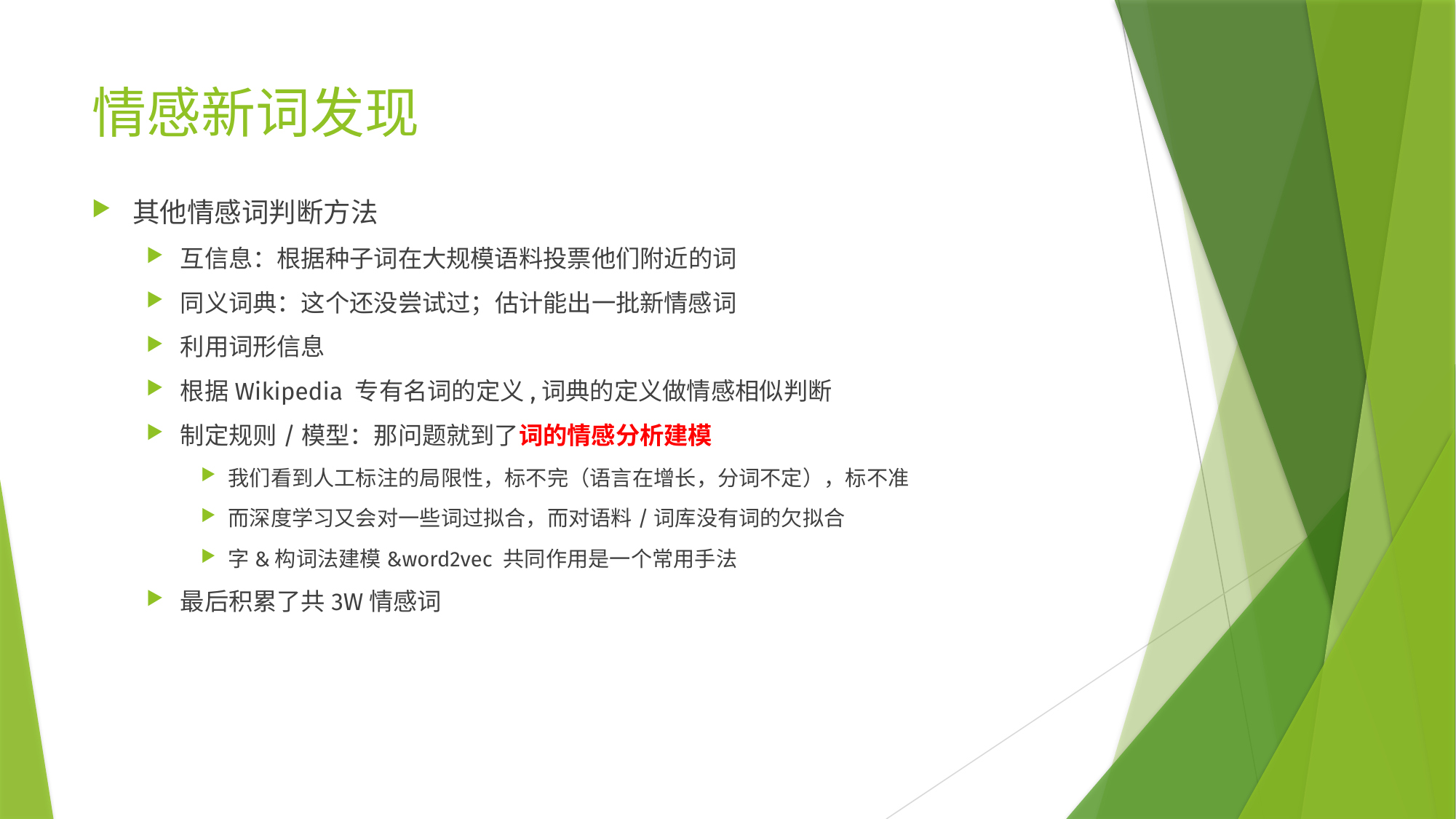

# 情感新词发现
其他情感词判断方法
互信息：根据种子词在大规模语料投票他们附近的词
同义词典：这个还没尝试过；估计能出一批新情感词
利用词形信息
根据Wikipedia 专有名词的定义,词典的定义做情感相似判断
制定规则/模型：那问题就到了词的情感分析建模
我们看到人工标注的局限性，标不完（语言在增长，分词不定），标不准
而深度学习又会对一些词过拟合，而对语料/词库没有词的欠拟合
字&构词法建模&word2vec 共同作用是一个常用手法
最后积累了共3W情感词